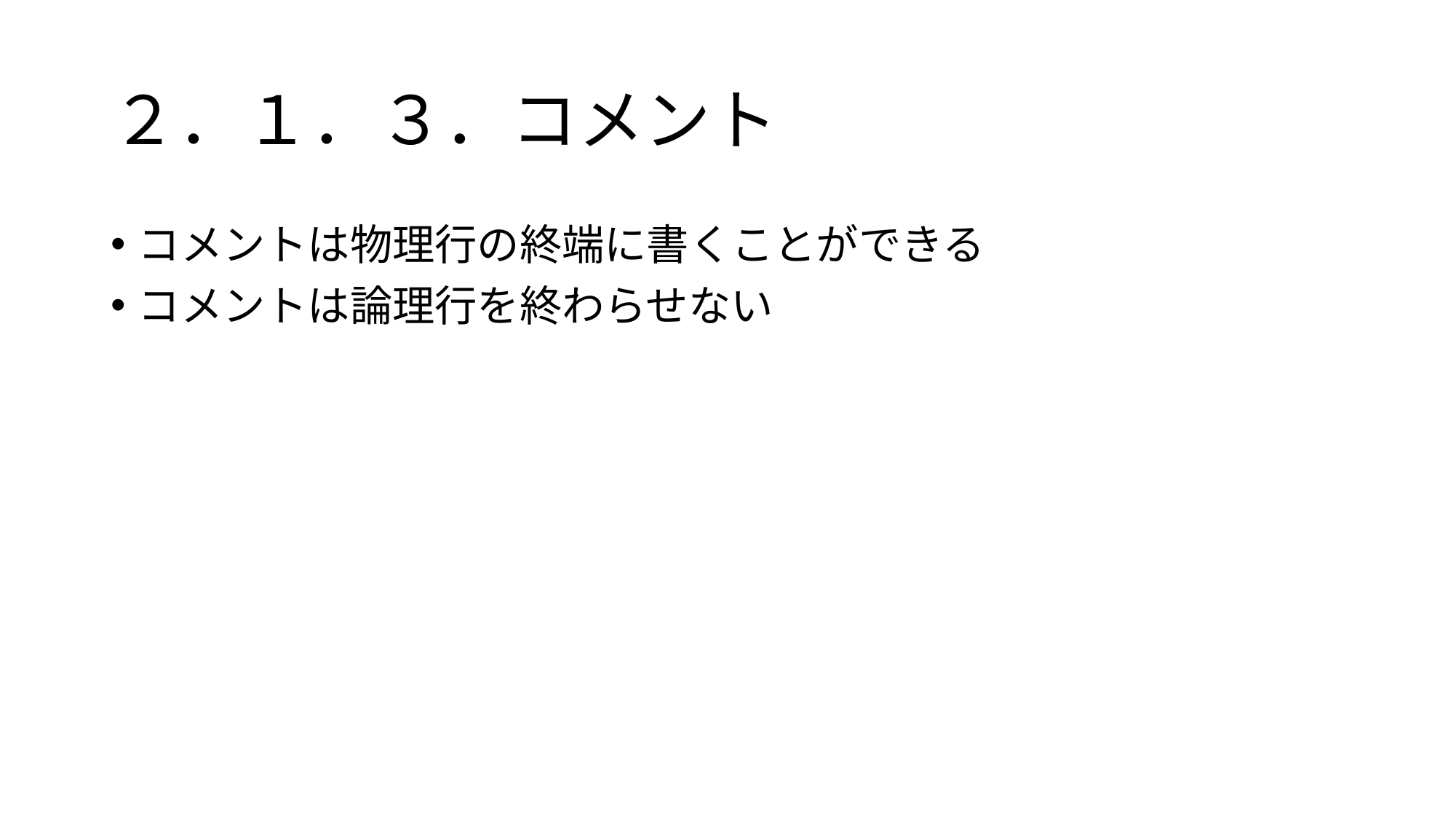

# ２．１．３．コメント
コメントは物理行の終端に書くことができる
コメントは論理行を終わらせない